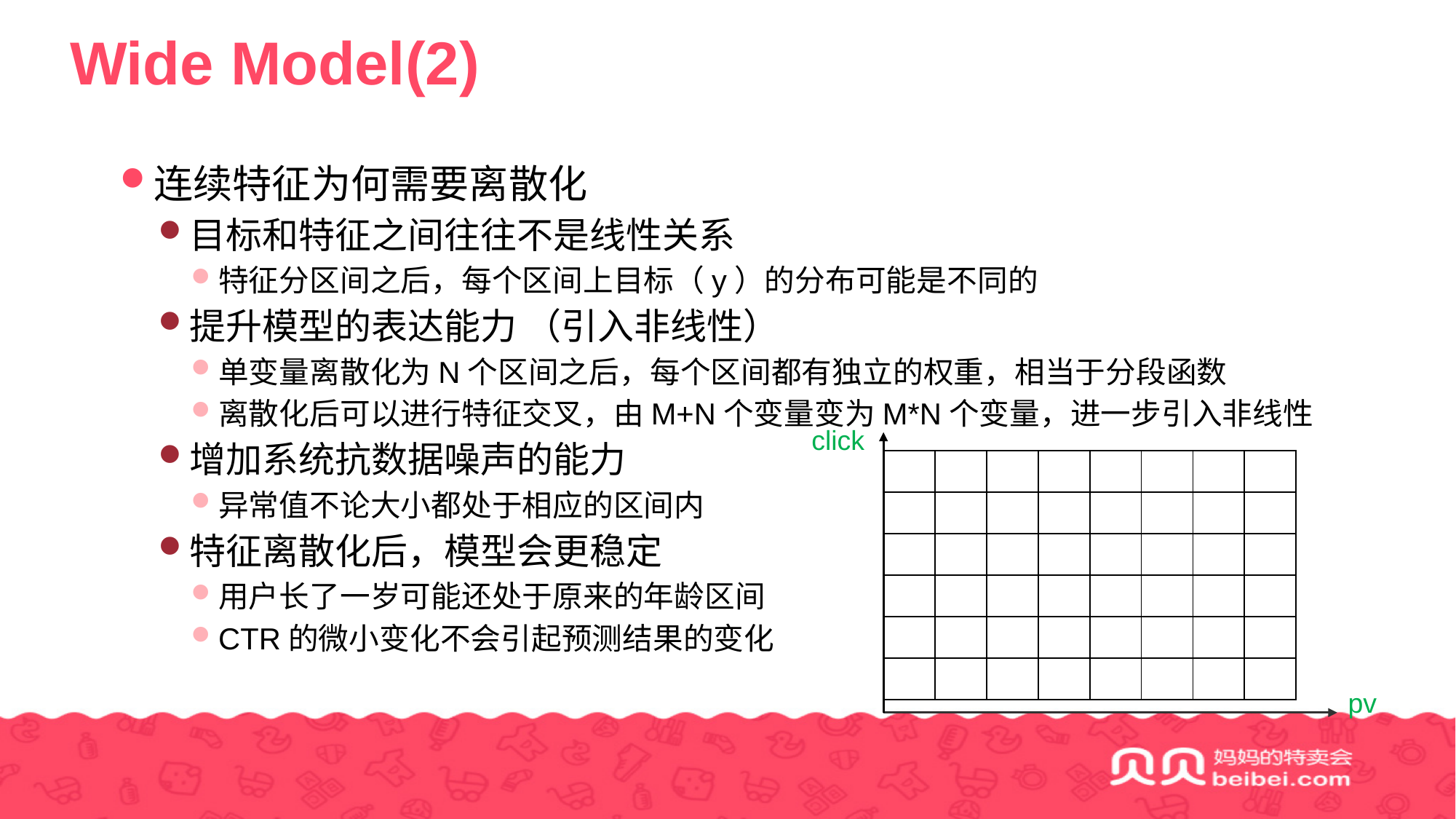

# Wide Model(2)
连续特征为何需要离散化
目标和特征之间往往不是线性关系
特征分区间之后，每个区间上目标（y）的分布可能是不同的
提升模型的表达能力 （引入非线性）
单变量离散化为N个区间之后，每个区间都有独立的权重，相当于分段函数
离散化后可以进行特征交叉，由M+N个变量变为M*N个变量，进一步引入非线性
增加系统抗数据噪声的能力
异常值不论大小都处于相应的区间内
特征离散化后，模型会更稳定
用户长了一岁可能还处于原来的年龄区间
CTR的微小变化不会引起预测结果的变化
click
|  |  |  |  |  |  |  |  |
| --- | --- | --- | --- | --- | --- | --- | --- |
|  |  |  |  |  |  |  |  |
|  |  |  |  |  |  |  |  |
|  |  |  |  |  |  |  |  |
|  |  |  |  |  |  |  |  |
|  |  |  |  |  |  |  |  |
pv